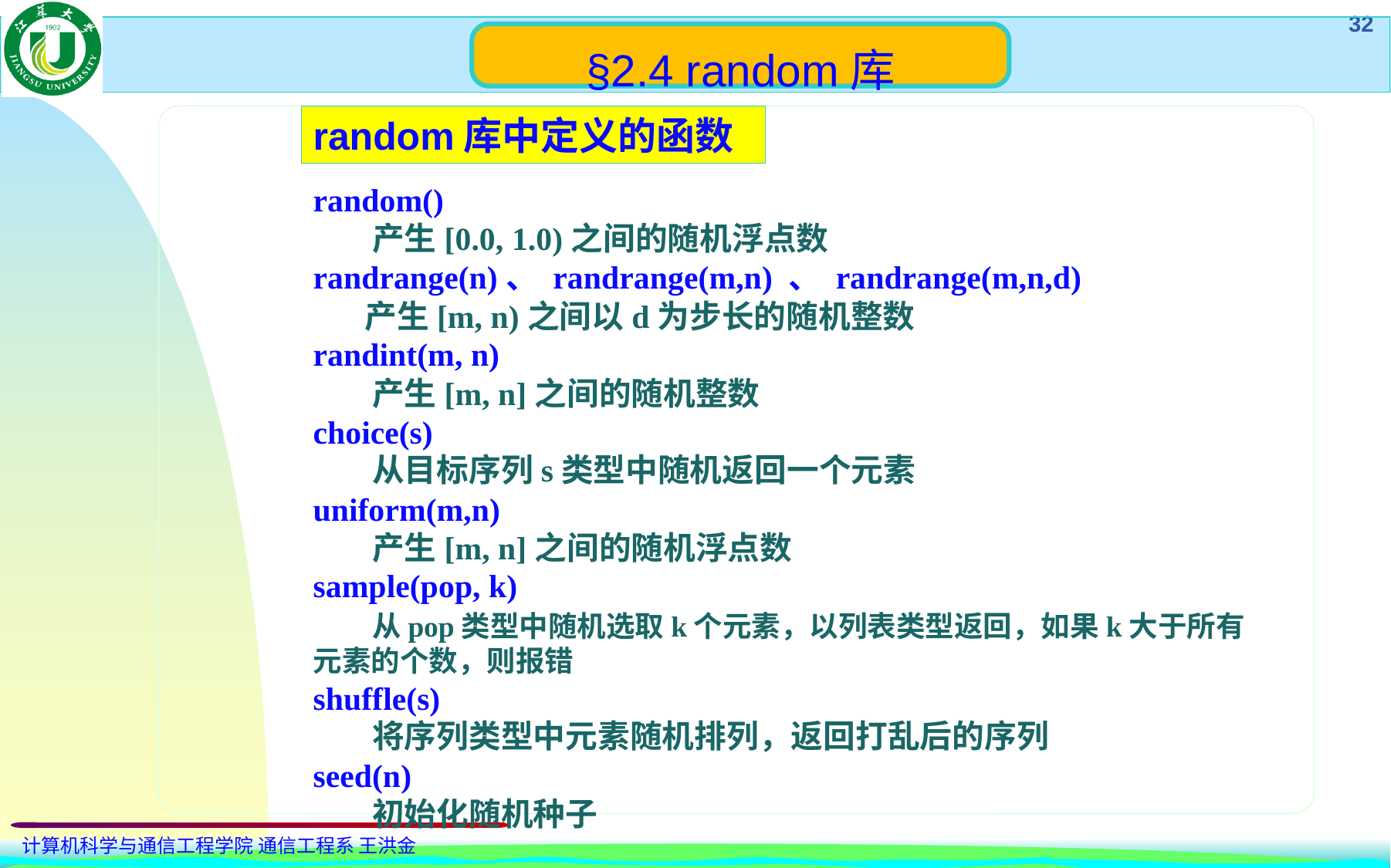

§2.4 random库
random库中定义的函数
random()
       产生[0.0, 1.0)之间的随机浮点数
randrange(n)、 randrange(m,n) 、 randrange(m,n,d)
      产生[m, n)之间以d为步长的随机整数
randint(m, n)
       产生[m, n]之间的随机整数
choice(s)
       从目标序列s类型中随机返回一个元素
uniform(m,n)
       产生[m, n]之间的随机浮点数
sample(pop, k)
       从pop类型中随机选取k个元素，以列表类型返回，如果k大于所有元素的个数，则报错
shuffle(s)
       将序列类型中元素随机排列，返回打乱后的序列
seed(n)
       初始化随机种子